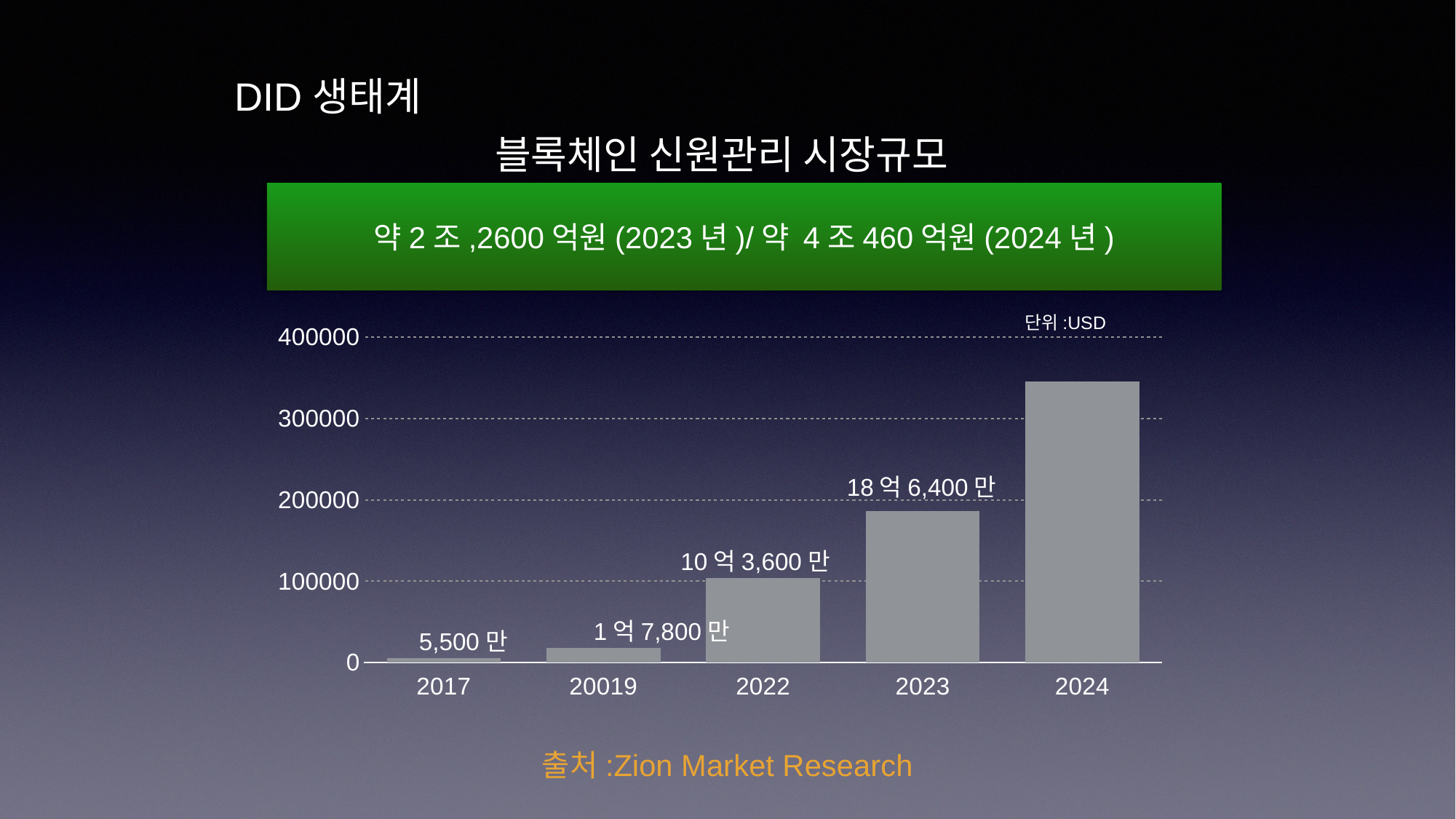

DID생태계
블록체인 신원관리 시장규모
약2조,2600억원(2023년)/약 4조460억원(2024년)
단위:USD

### Chart

| Category | 지역 1 |
|---|---|
| 2017 | 5500.0 |
| 20019 | 17800.0 |
| 2022 | 103600.0 |
| 2023 | 186400.0 |
| 2024 | 345400.0 |
18억6,400만
10억3,600만
1억7,800만
5,500만
출처:Zion Market Research